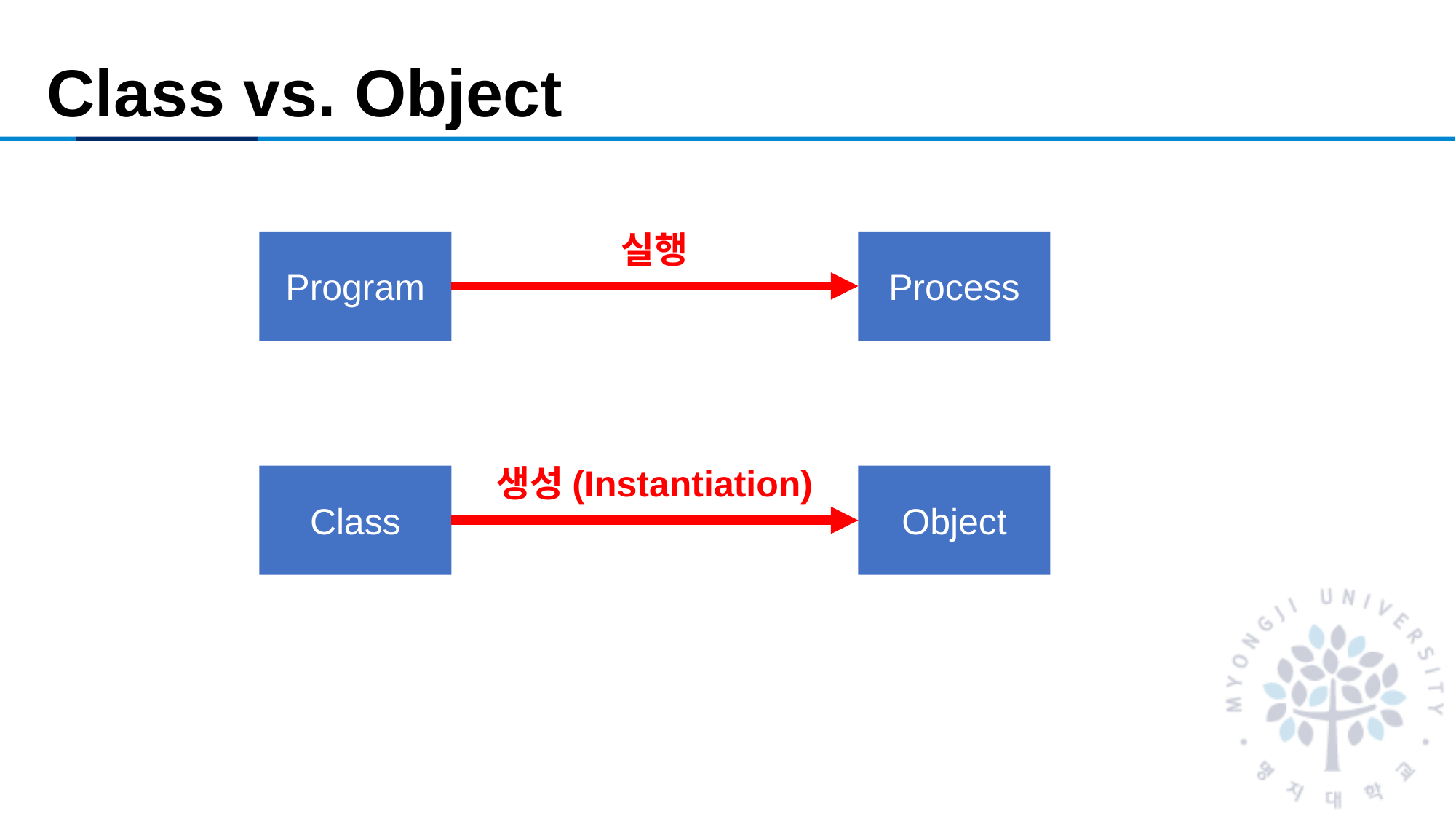

# Class vs. Object
실행
Program
Process
생성(Instantiation)
Class
Object